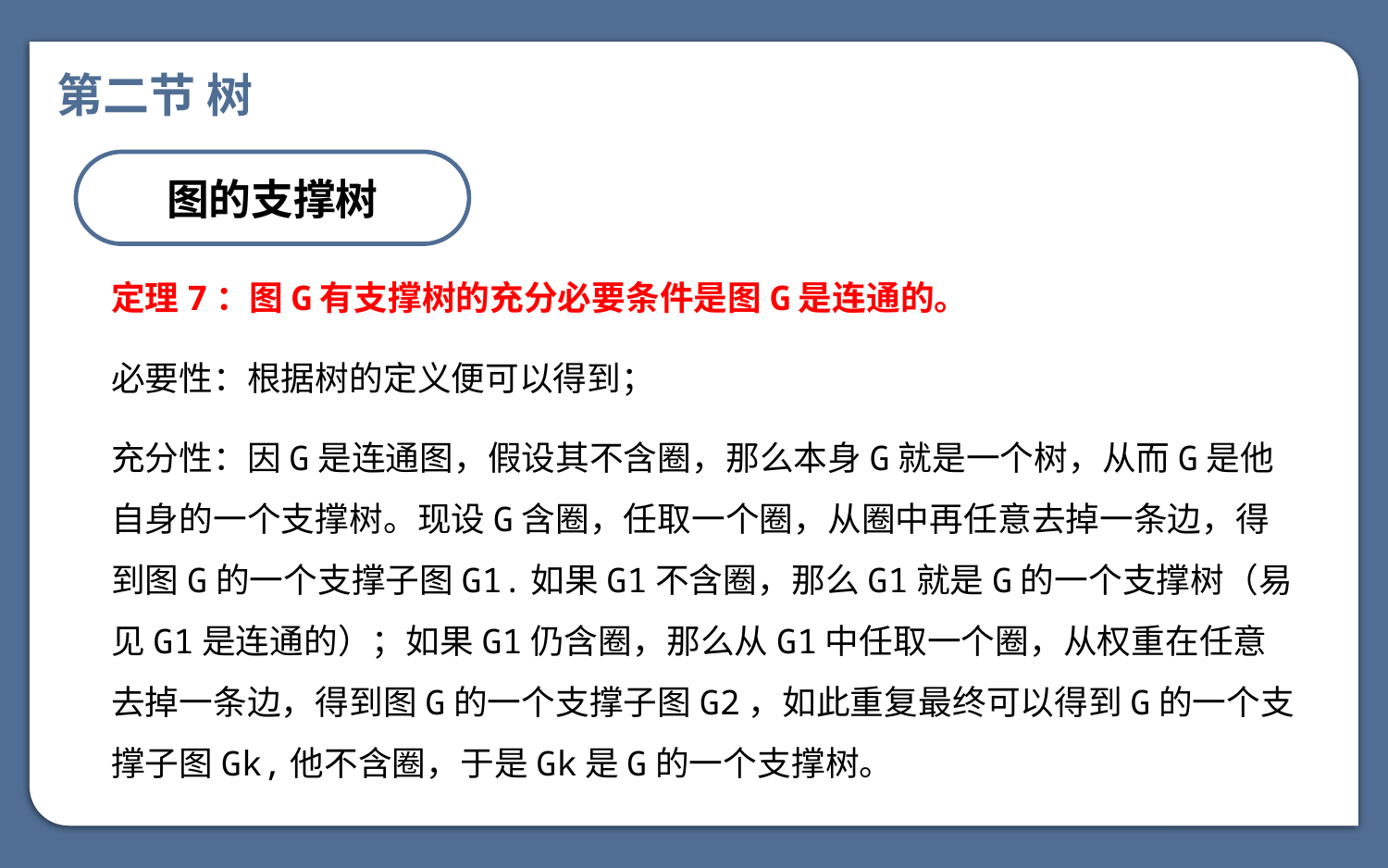

第二节 树
图的支撑树
定理7：图G有支撑树的充分必要条件是图G是连通的。
必要性：根据树的定义便可以得到；
充分性：因G是连通图，假设其不含圈，那么本身G就是一个树，从而G是他自身的一个支撑树。现设G含圈，任取一个圈，从圈中再任意去掉一条边，得到图G的一个支撑子图G1.如果G1不含圈，那么G1就是G的一个支撑树（易见G1是连通的）；如果G1仍含圈，那么从G1中任取一个圈，从权重在任意去掉一条边，得到图G的一个支撑子图G2，如此重复最终可以得到G的一个支撑子图Gk,他不含圈，于是Gk是G的一个支撑树。